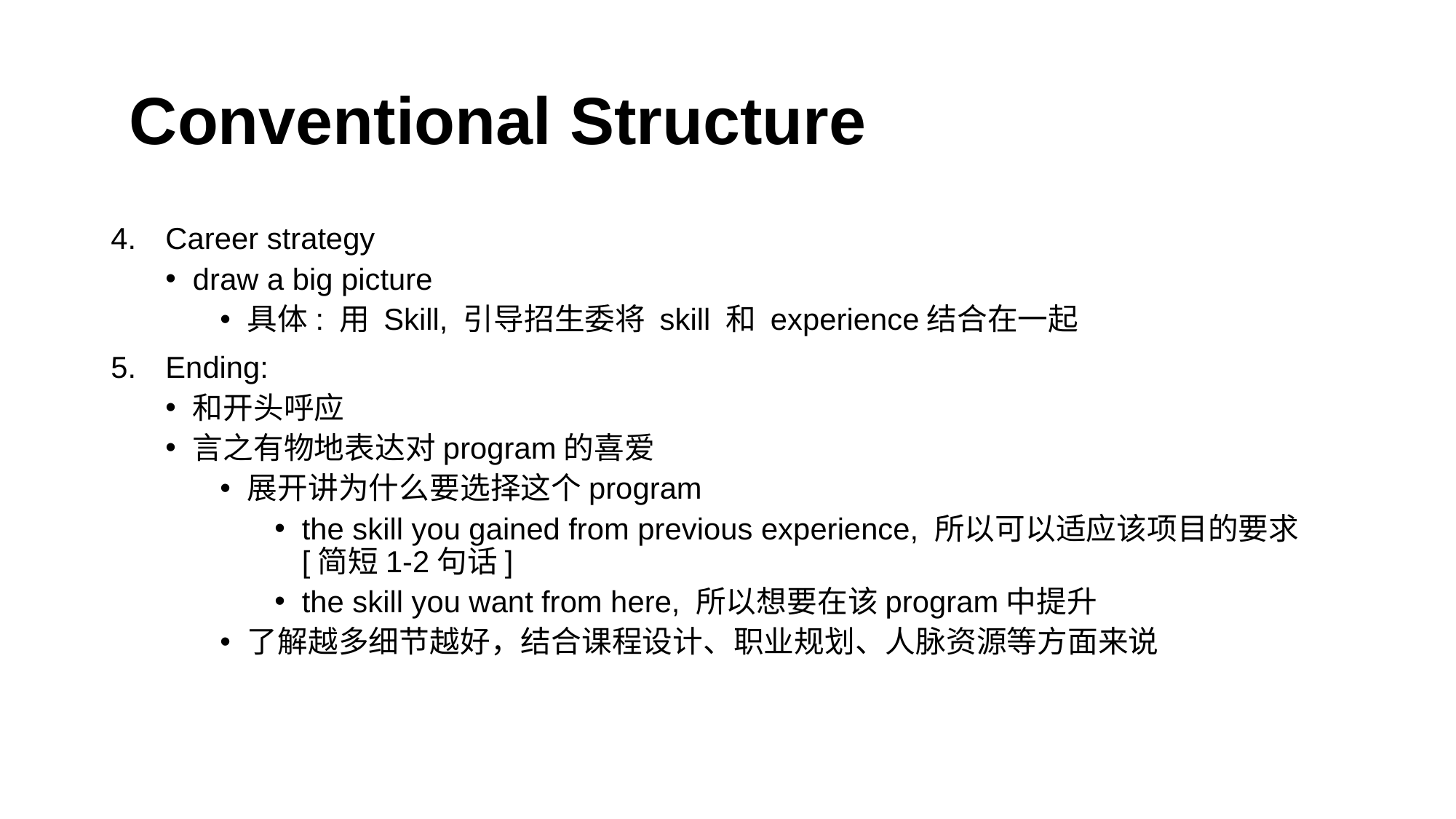

# Conventional Structure
Career strategy
draw a big picture
具体: 用 Skill, 引导招生委将 skill 和 experience结合在一起
Ending:
和开头呼应
言之有物地表达对program的喜爱
展开讲为什么要选择这个program
the skill you gained from previous experience, 所以可以适应该项目的要求 [简短1-2句话]
the skill you want from here, 所以想要在该program中提升
了解越多细节越好，结合课程设计、职业规划、人脉资源等方面来说